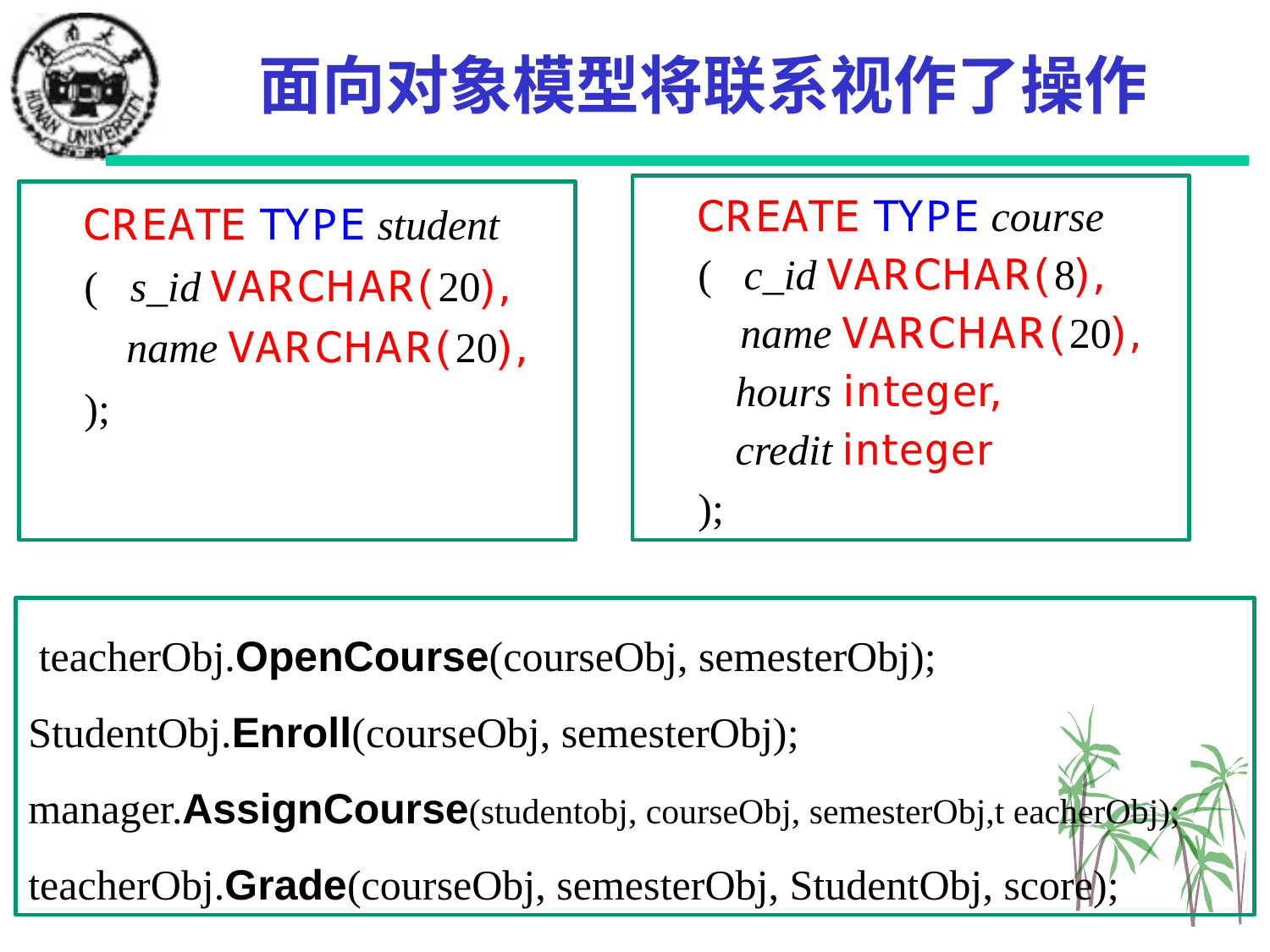

# 面向对象模型将联系视作了操作
CREATE TYPE course
(   c_id VARCHAR(8),
    name VARCHAR(20),
   hours integer,
   credit integer
);

CREATE TYPE student
(   s_id VARCHAR(20),
    name VARCHAR(20),
);

 teacherObj.OpenCourse(courseObj, semesterObj);
StudentObj.Enroll(courseObj, semesterObj);
manager.AssignCourse(studentobj, courseObj, semesterObj,t eacherObj);
teacherObj.Grade(courseObj, semesterObj, StudentObj, score);